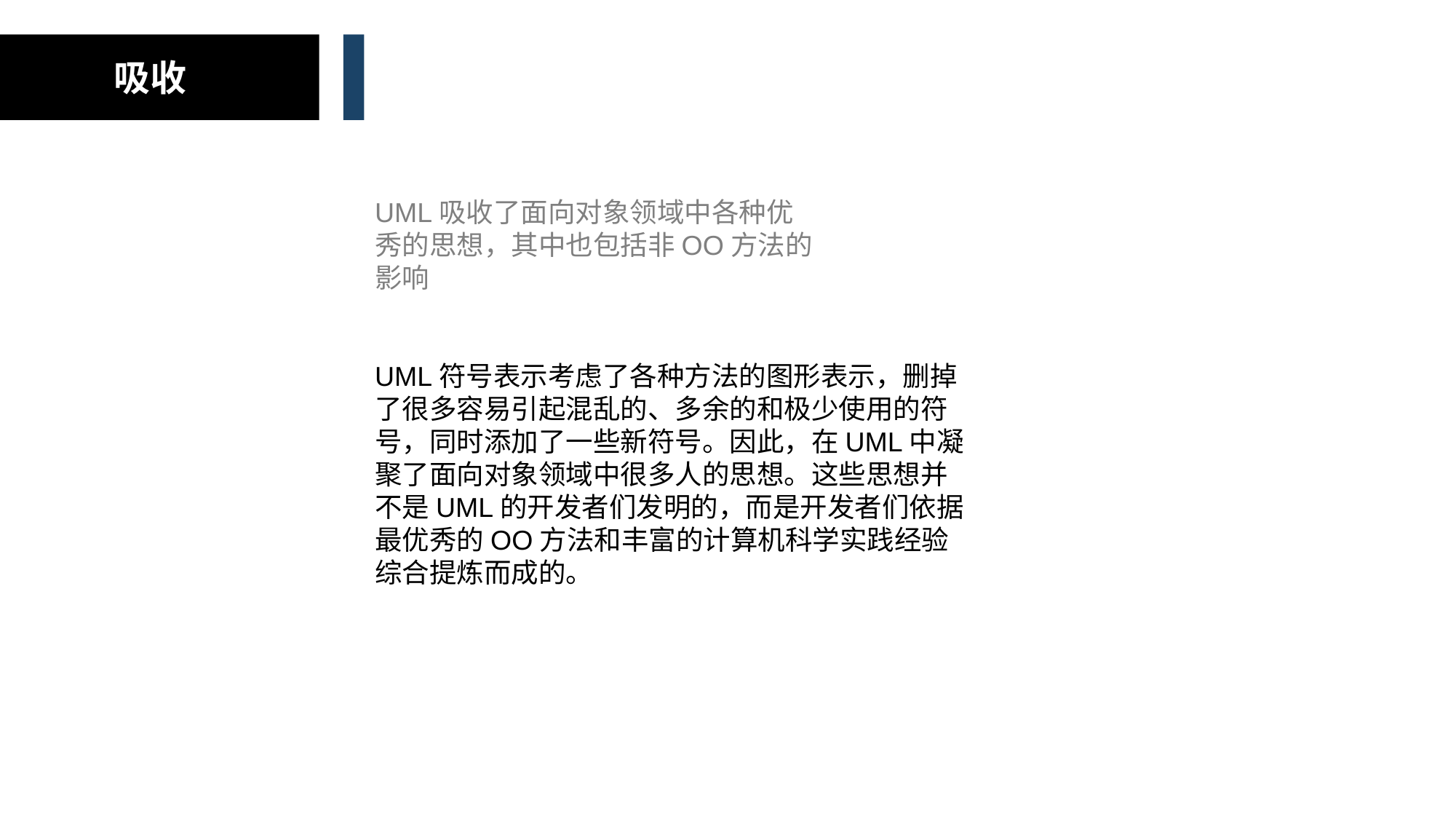

吸收
UML吸收了面向对象领域中各种优秀的思想，其中也包括非OO方法的影响

UML符号表示考虑了各种方法的图形表示，删掉了很多容易引起混乱的、多余的和极少使用的符号，同时添加了一些新符号。因此，在UML中凝聚了面向对象领域中很多人的思想。这些思想并不是UML的开发者们发明的，而是开发者们依据最优秀的OO方法和丰富的计算机科学实践经验综合提炼而成的。